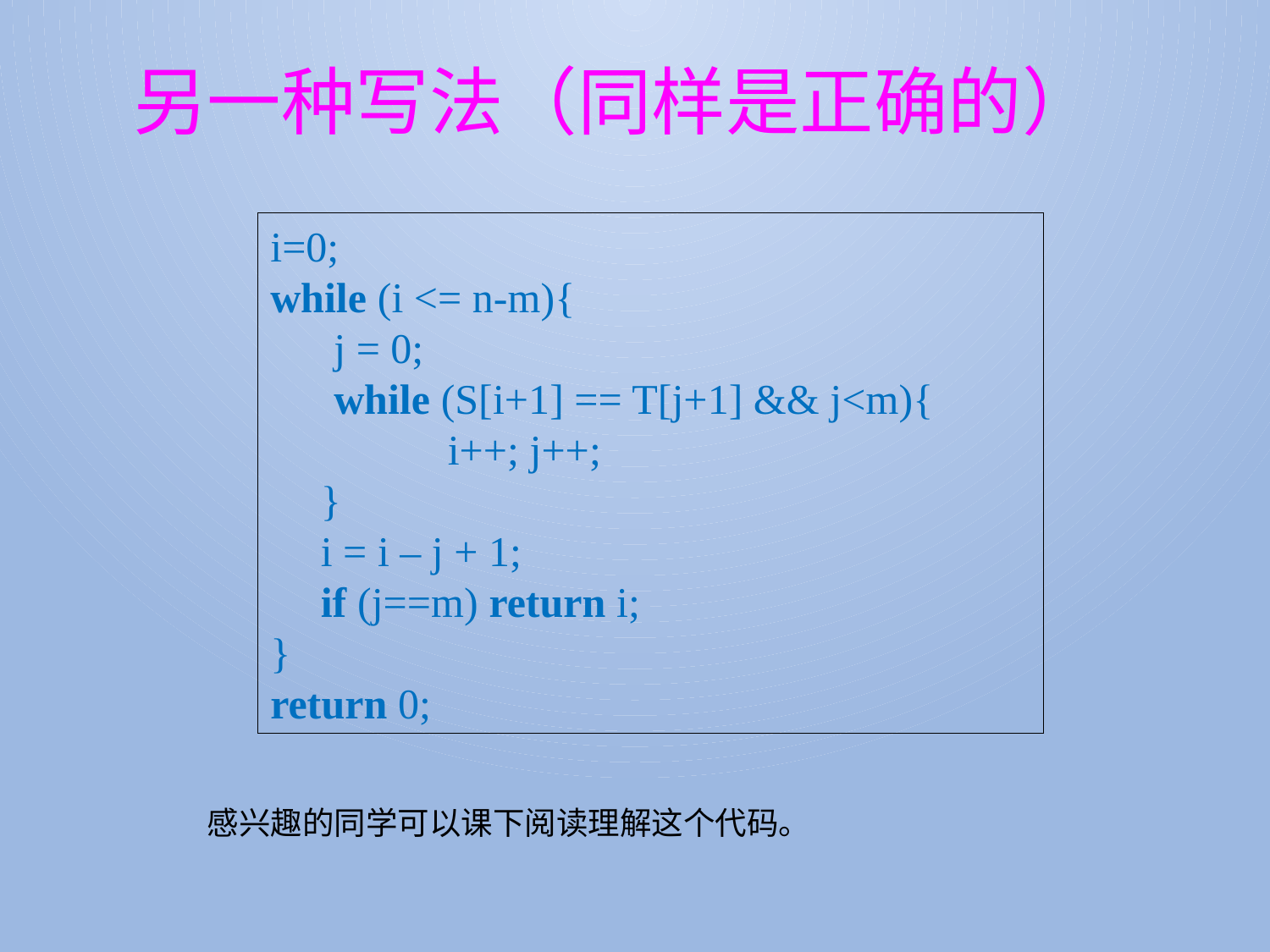

另一种写法（同样是正确的）
i=0;
while (i <= n-m){
      j = 0;
      while (S[i+1] == T[j+1] && j<m){
	i++; j++;
}
i = i – j + 1;
if (j==m) return i;
}
return 0;
感兴趣的同学可以课下阅读理解这个代码。